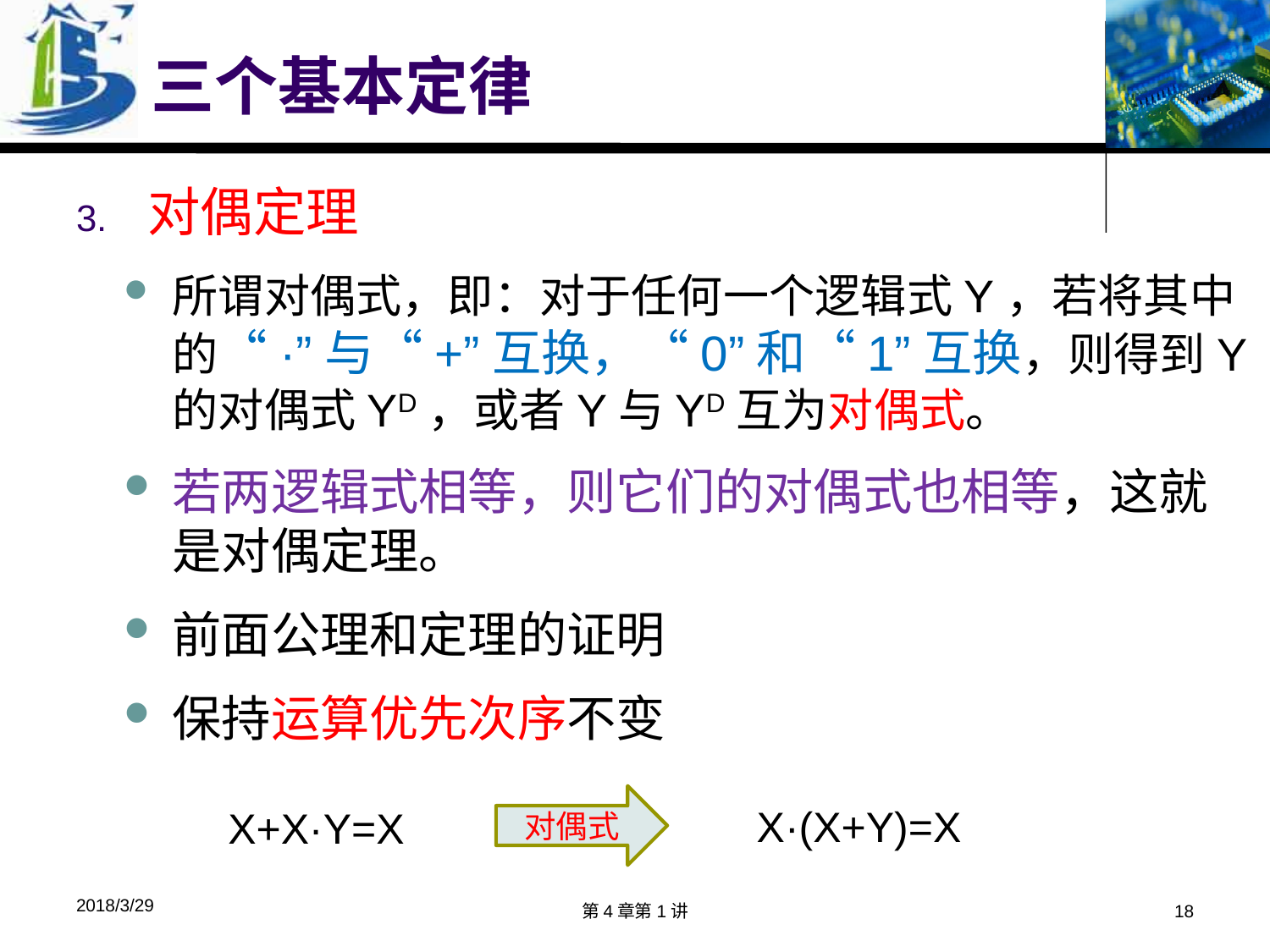

# 三个基本定律
对偶定理
所谓对偶式，即：对于任何一个逻辑式Y，若将其中的“·”与“+”互换，“0”和“1”互换，则得到Y的对偶式YD，或者Y与YD互为对偶式。
若两逻辑式相等，则它们的对偶式也相等，这就是对偶定理。
前面公理和定理的证明
保持运算优先次序不变
对偶式
X·(X+Y)=X
X+X·Y=X
2018/3/29
第4章第1讲
18